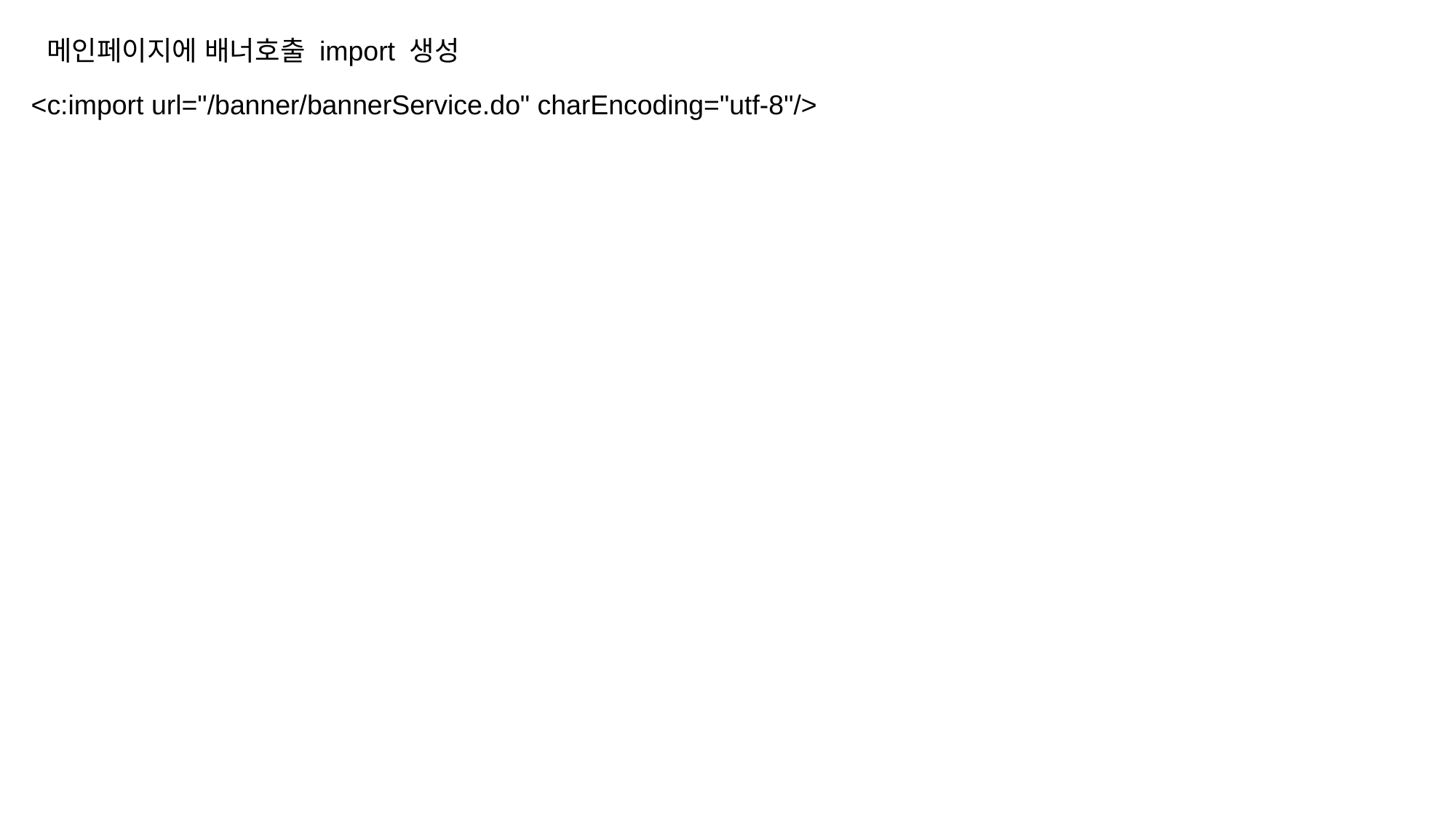

메인페이지에 배너호출 import 생성
<c:import url="/banner/bannerService.do" charEncoding="utf-8"/>